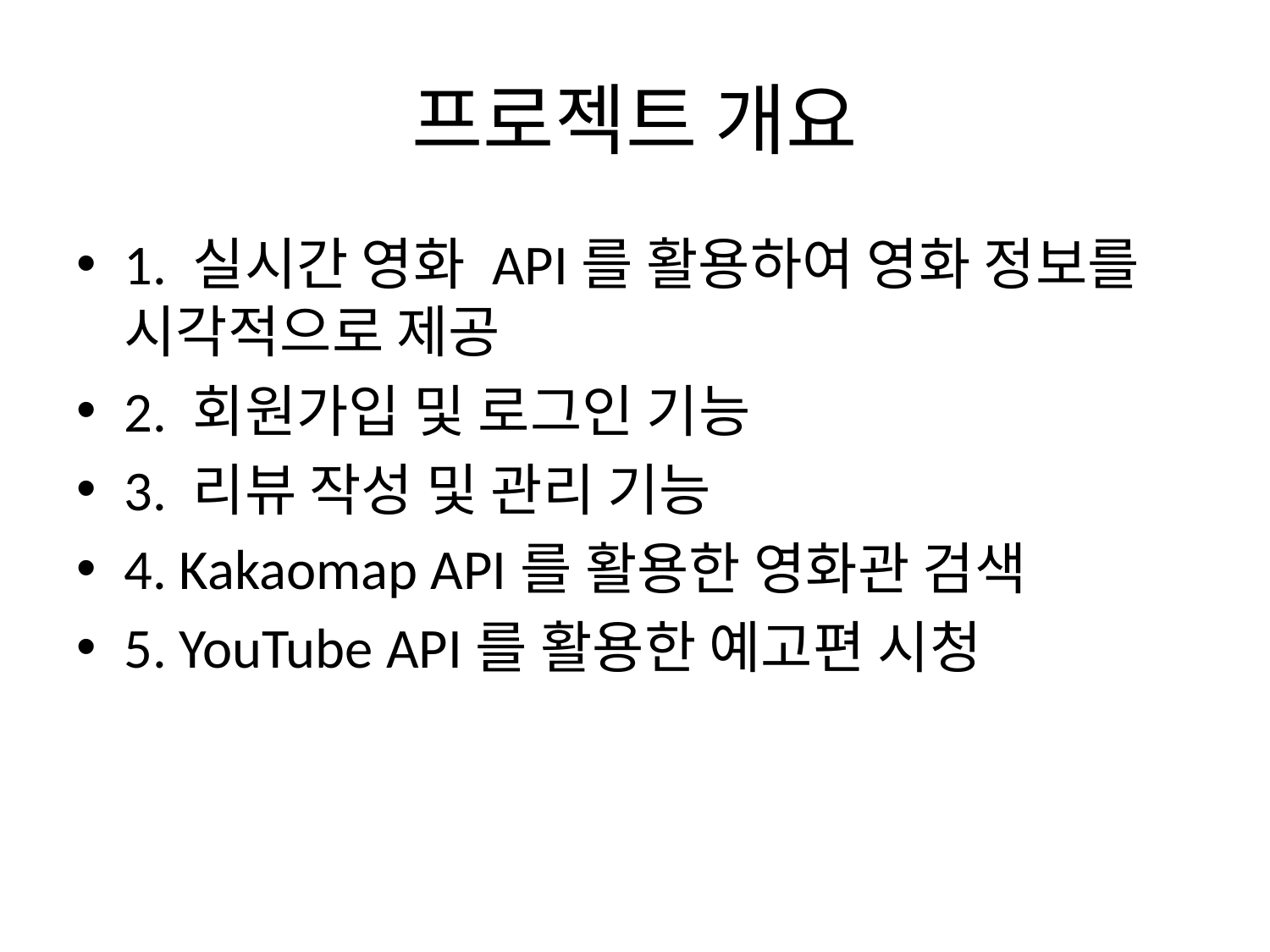

# 프로젝트 개요
1. 실시간 영화 API를 활용하여 영화 정보를 시각적으로 제공
2. 회원가입 및 로그인 기능
3. 리뷰 작성 및 관리 기능
4. Kakaomap API를 활용한 영화관 검색
5. YouTube API를 활용한 예고편 시청